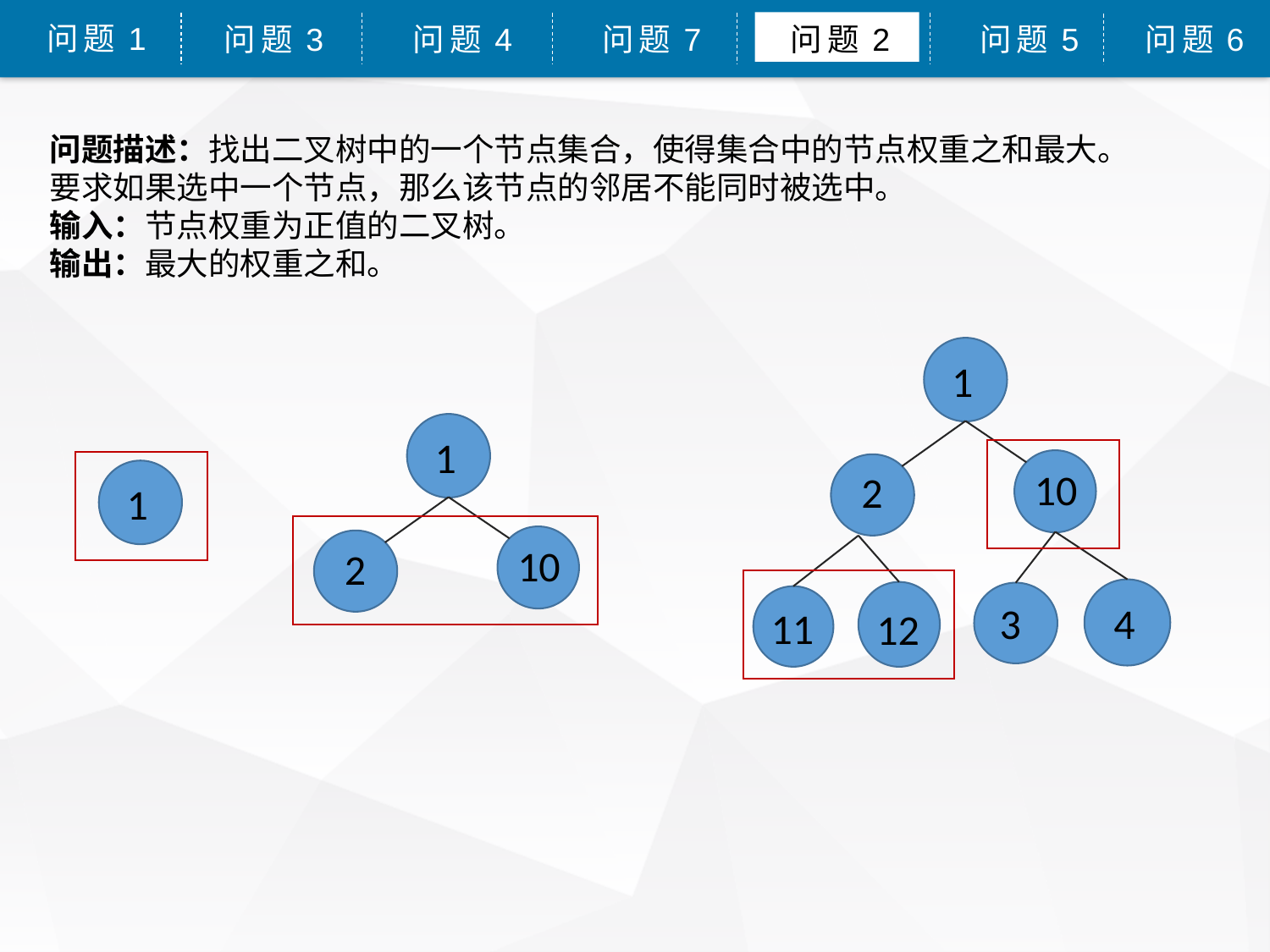

问题1

问题3
问题4
问题7
问题2
问题5
问题6
问题描述：找出二叉树中的一个节点集合，使得集合中的节点权重之和最大。要求如果选中一个节点，那么该节点的邻居不能同时被选中。
输入：节点权重为正值的二叉树。
输出：最大的权重之和。

1

1

10
2

1

10
2

3
4
11
12